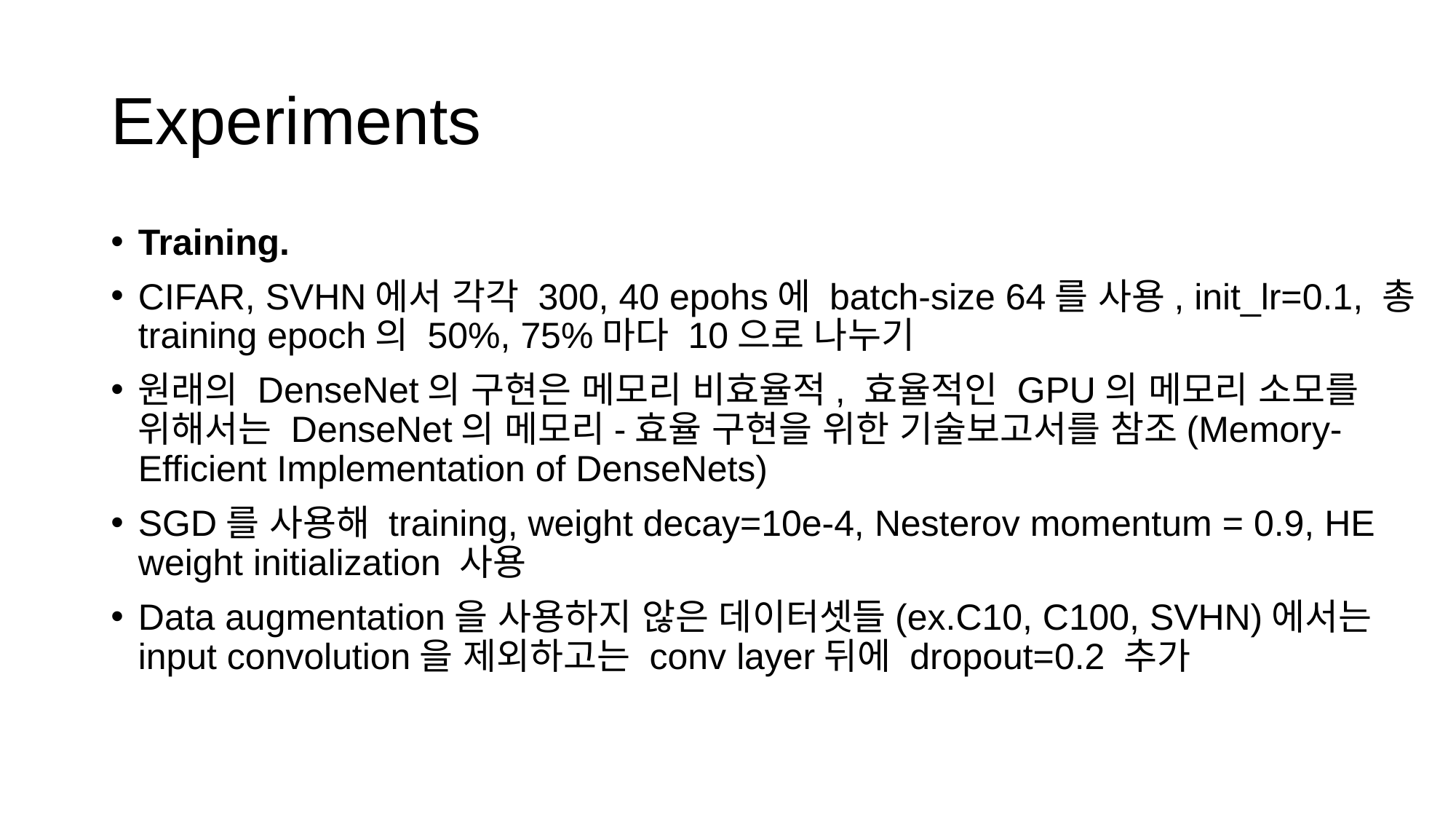

# Experiments
Training.
CIFAR, SVHN에서 각각 300, 40 epohs에 batch-size 64를 사용, init_lr=0.1, 총 training epoch의 50%, 75%마다 10으로 나누기
원래의 DenseNet의 구현은 메모리 비효율적, 효율적인 GPU의 메모리 소모를 위해서는 DenseNet의 메모리-효율 구현을 위한 기술보고서를 참조(Memory-Efficient Implementation of DenseNets)
SGD를 사용해 training, weight decay=10e-4, Nesterov momentum = 0.9, HE weight initialization 사용
Data augmentation을 사용하지 않은 데이터셋들(ex.C10, C100, SVHN)에서는 input convolution을 제외하고는 conv layer뒤에 dropout=0.2 추가